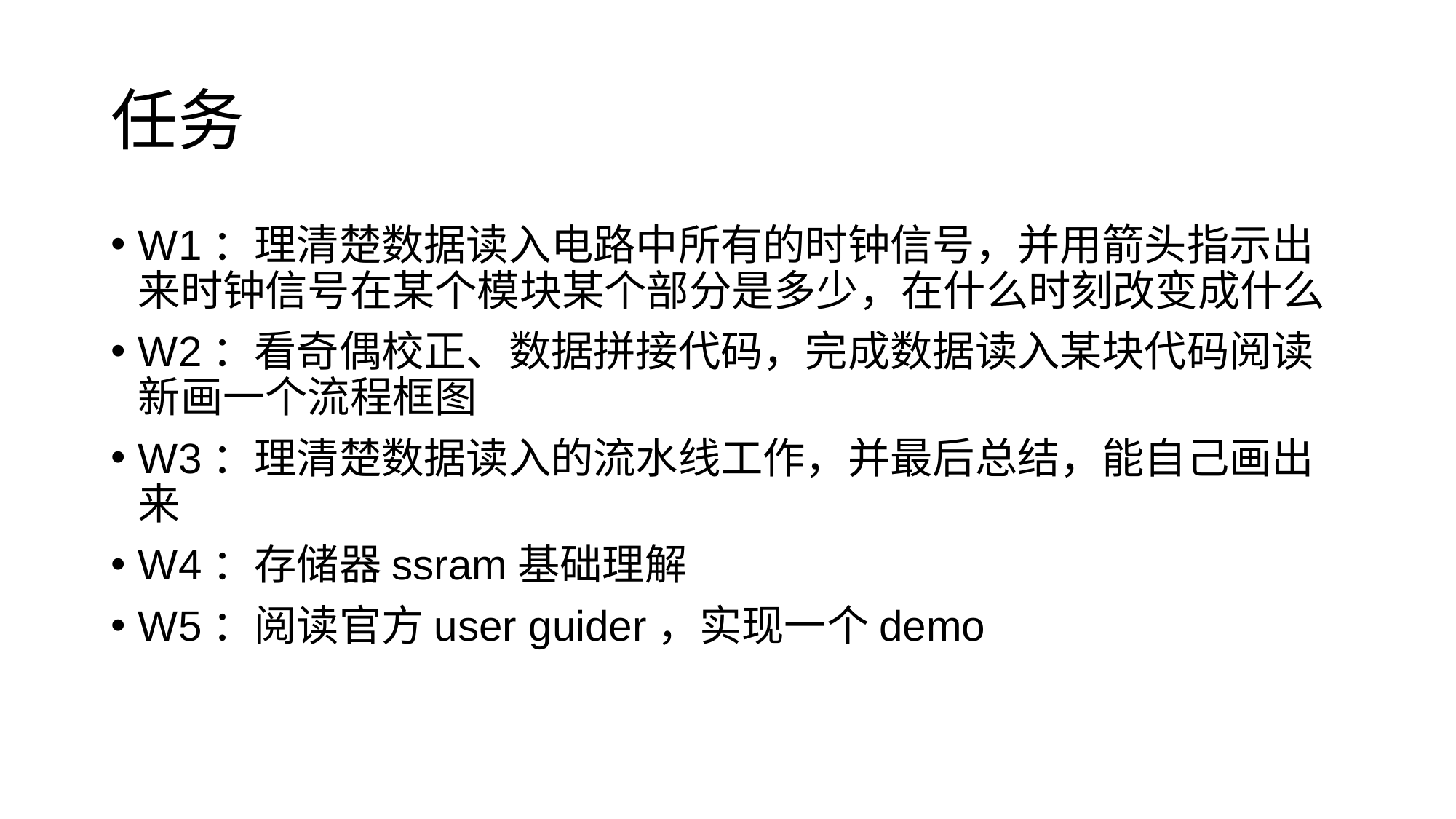

# 任务
W1：理清楚数据读入电路中所有的时钟信号，并用箭头指示出来时钟信号在某个模块某个部分是多少，在什么时刻改变成什么
W2：看奇偶校正、数据拼接代码，完成数据读入某块代码阅读新画一个流程框图
W3：理清楚数据读入的流水线工作，并最后总结，能自己画出来
W4：存储器ssram基础理解
W5：阅读官方user guider，实现一个demo